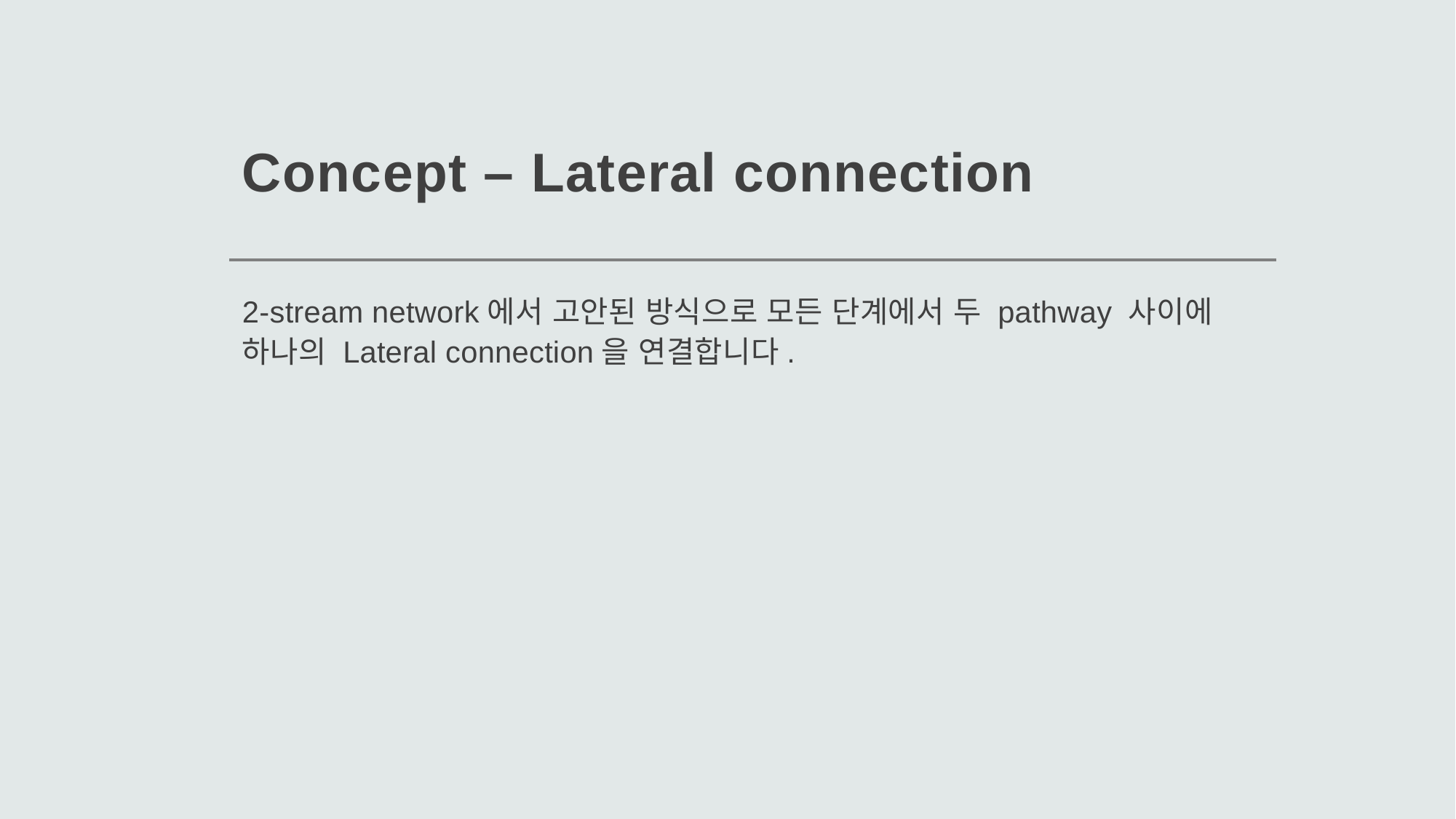

# Concept – Lateral connection
2-stream network에서 고안된 방식으로 모든 단계에서 두 pathway 사이에 하나의 Lateral connection을 연결합니다.